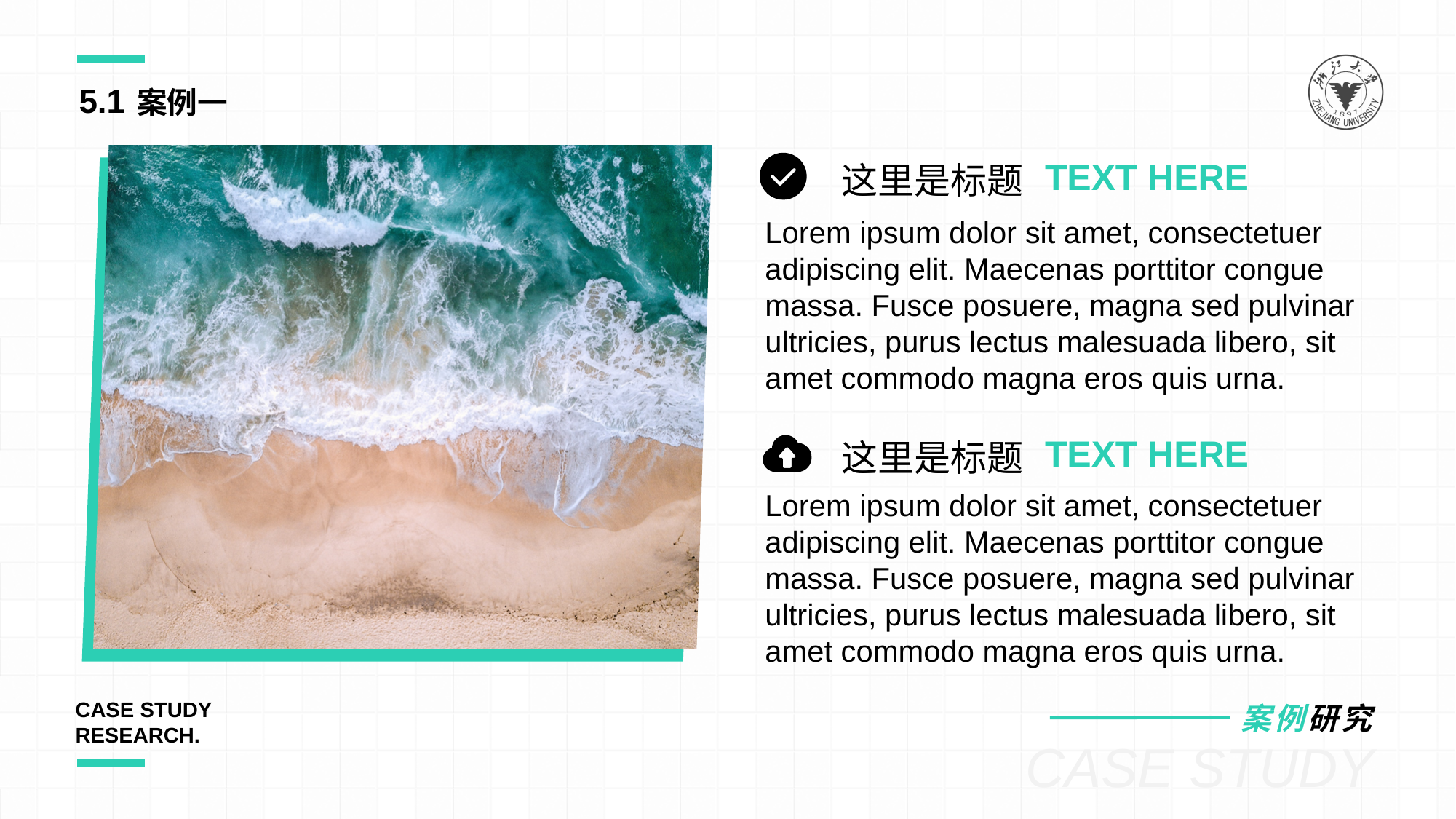

5.1
案例一

TEXT HERE

这里是标题
Lorem ipsum dolor sit amet, consectetuer adipiscing elit. Maecenas porttitor congue massa. Fusce posuere, magna sed pulvinar ultricies, purus lectus malesuada libero, sit amet commodo magna eros quis urna.

TEXT HERE
这里是标题

Lorem ipsum dolor sit amet, consectetuer adipiscing elit. Maecenas porttitor congue massa. Fusce posuere, magna sed pulvinar ultricies, purus lectus malesuada libero, sit amet commodo magna eros quis urna.
CASE STUDY
RESEARCH.
案例研究
CASE STUDY